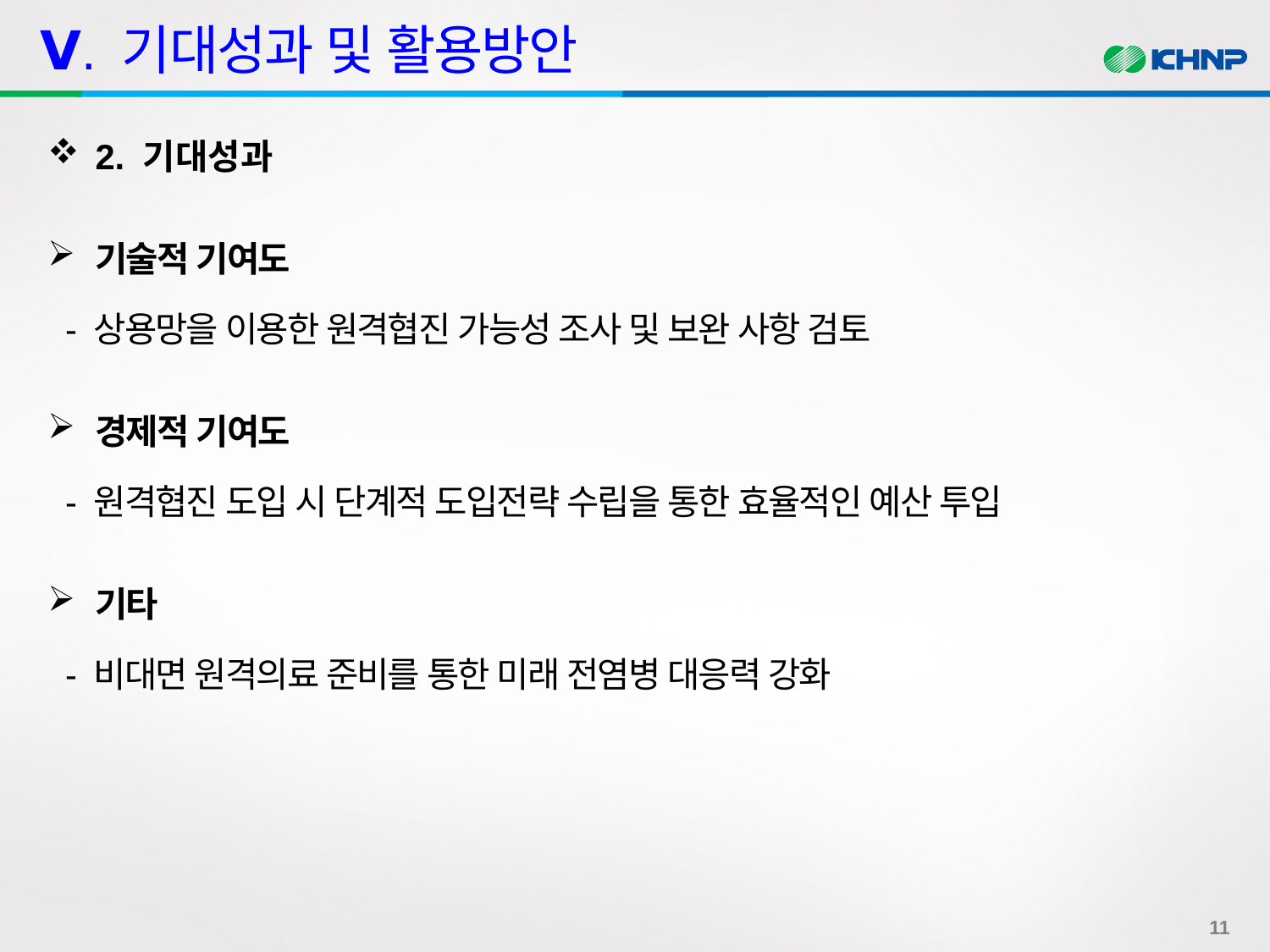

# Ⅴ. 기대성과 및 활용방안
2. 기대성과

기술적 기여도
  - 상용망을 이용한 원격협진 가능성 조사 및 보완 사항 검토

경제적 기여도
  - 원격협진 도입 시 단계적 도입전략 수립을 통한 효율적인 예산 투입

기타
  - 비대면 원격의료 준비를 통한 미래 전염병 대응력 강화